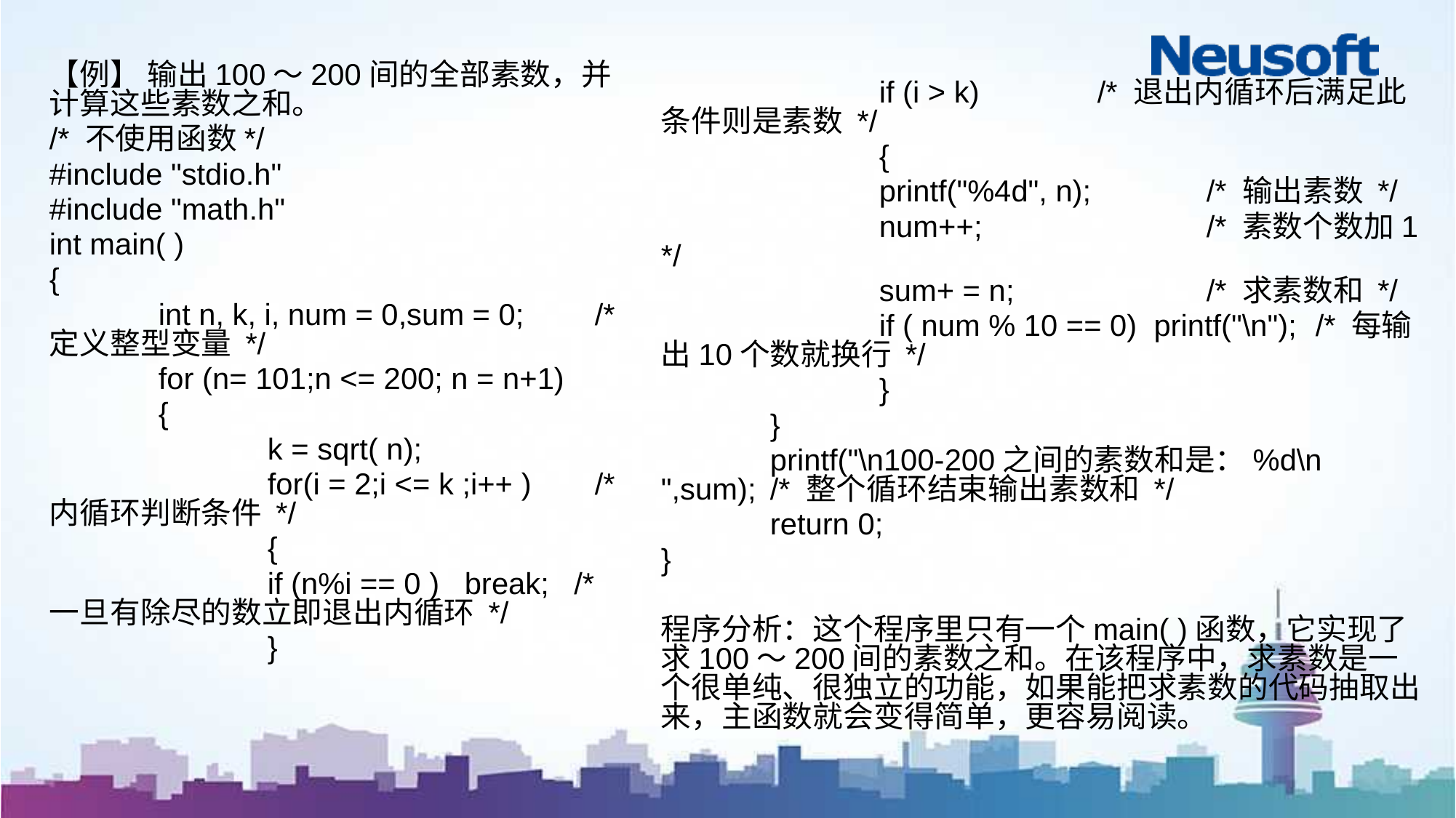

【例】 输出100～200间的全部素数，并计算这些素数之和。
/* 不使用函数*/
#include "stdio.h"
#include "math.h"
int main( )
{
	int n, k, i, num = 0,sum = 0;	/* 定义整型变量 */
	for (n= 101;n <= 200; n = n+1)
	{
		k = sqrt( n);
		for(i = 2;i <= k ;i++ ) 	/* 内循环判断条件 */
		{
		if (n%i == 0 )   break;   /* 一旦有除尽的数立即退出内循环 */
		}

		if (i > k)		/* 退出内循环后满足此条件则是素数 */
		{
		printf("%4d", n);	 	/* 输出素数 */
		num++;              	/* 素数个数加1 */
		sum+ = n;		/* 求素数和 */
		if ( num % 10 == 0)  printf("\n");	/* 每输出10个数就换行 */
		}
	}
	printf("\n100-200之间的素数和是：%d\n ",sum);	/* 整个循环结束输出素数和 */
	return 0;
}

程序分析：这个程序里只有一个main( )函数，它实现了求100～200间的素数之和。在该程序中，求素数是一个很单纯、很独立的功能，如果能把求素数的代码抽取出来，主函数就会变得简单，更容易阅读。